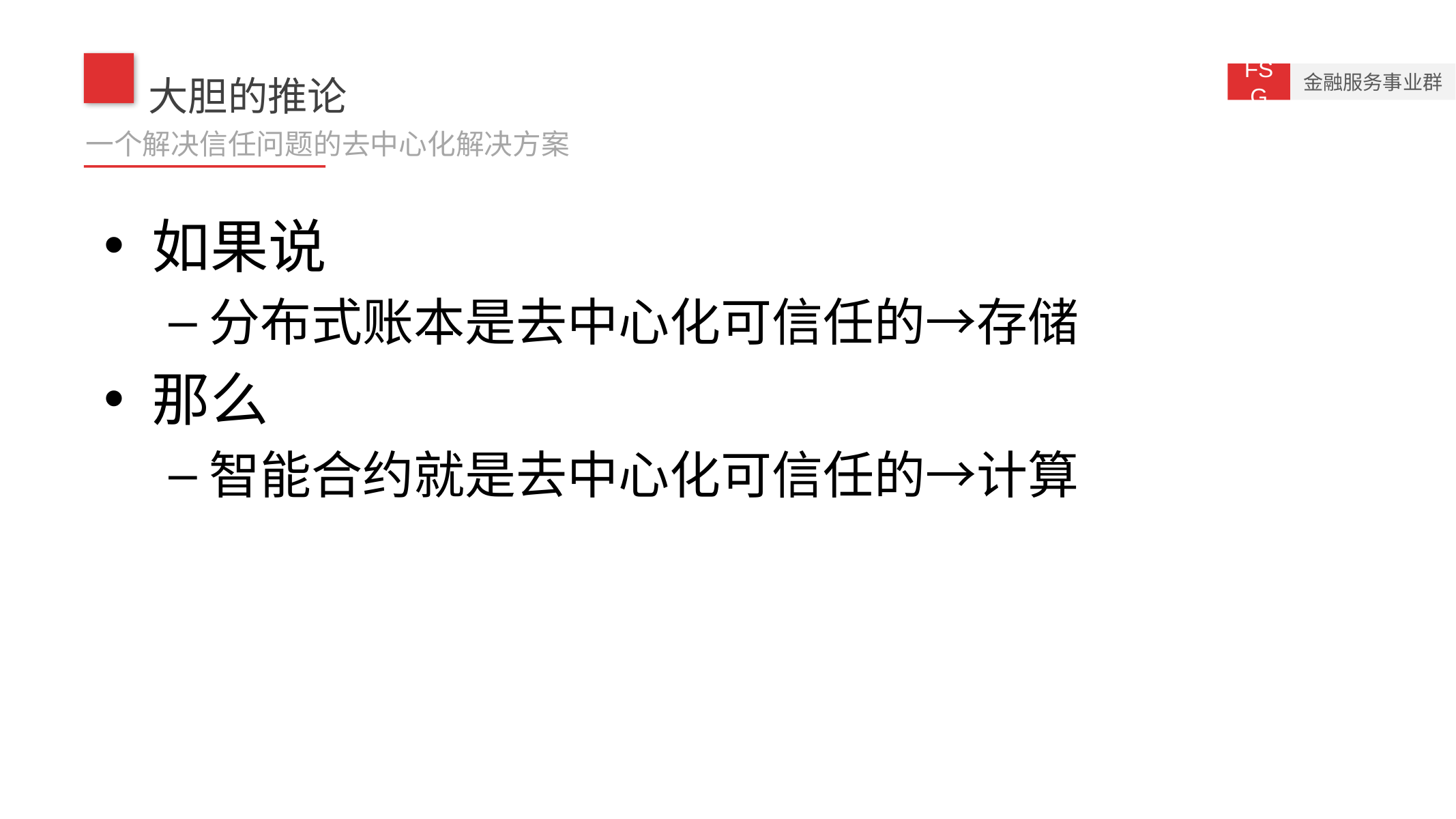

大胆的推论

一个解决信任问题的去中心化解决方案

如果说
分布式账本是去中心化可信任的→存储
那么
智能合约就是去中心化可信任的→计算